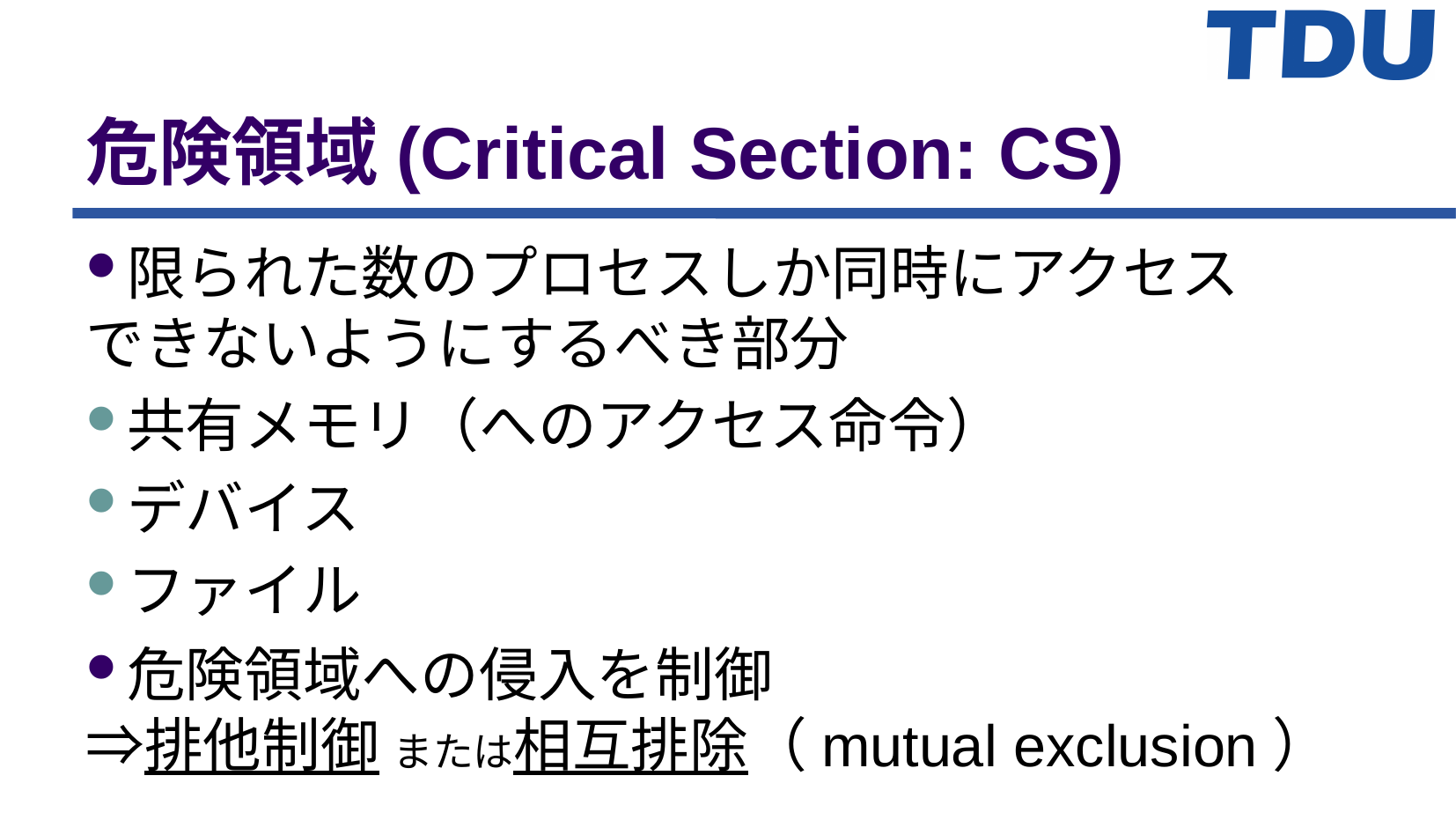

危険領域(Critical Section: CS)
限られた数のプロセスしか同時にアクセス
できないようにするべき部分
共有メモリ（へのアクセス命令）
デバイス
ファイル
危険領域への侵入を制御
⇒排他制御 または相互排除（mutual exclusion）